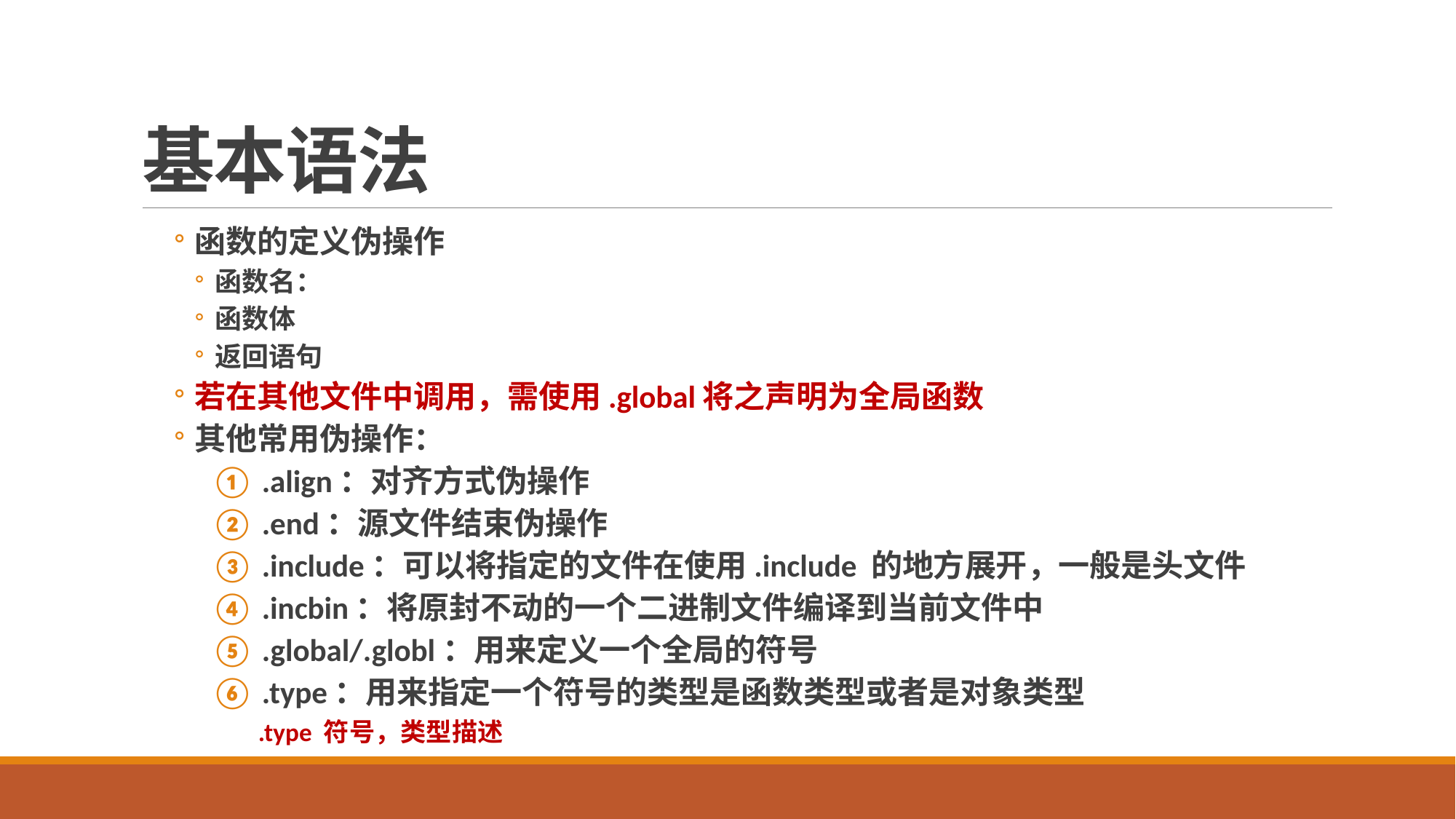

# 基本语法
函数的定义伪操作
函数名：
函数体
返回语句
若在其他文件中调用，需使用.global将之声明为全局函数
其他常用伪操作：
.align：对齐方式伪操作
.end：源文件结束伪操作
.include：可以将指定的文件在使用.include 的地方展开，一般是头文件
.incbin：将原封不动的一个二进制文件编译到当前文件中
.global/.globl：用来定义一个全局的符号
.type：用来指定一个符号的类型是函数类型或者是对象类型
        .type 符号，类型描述